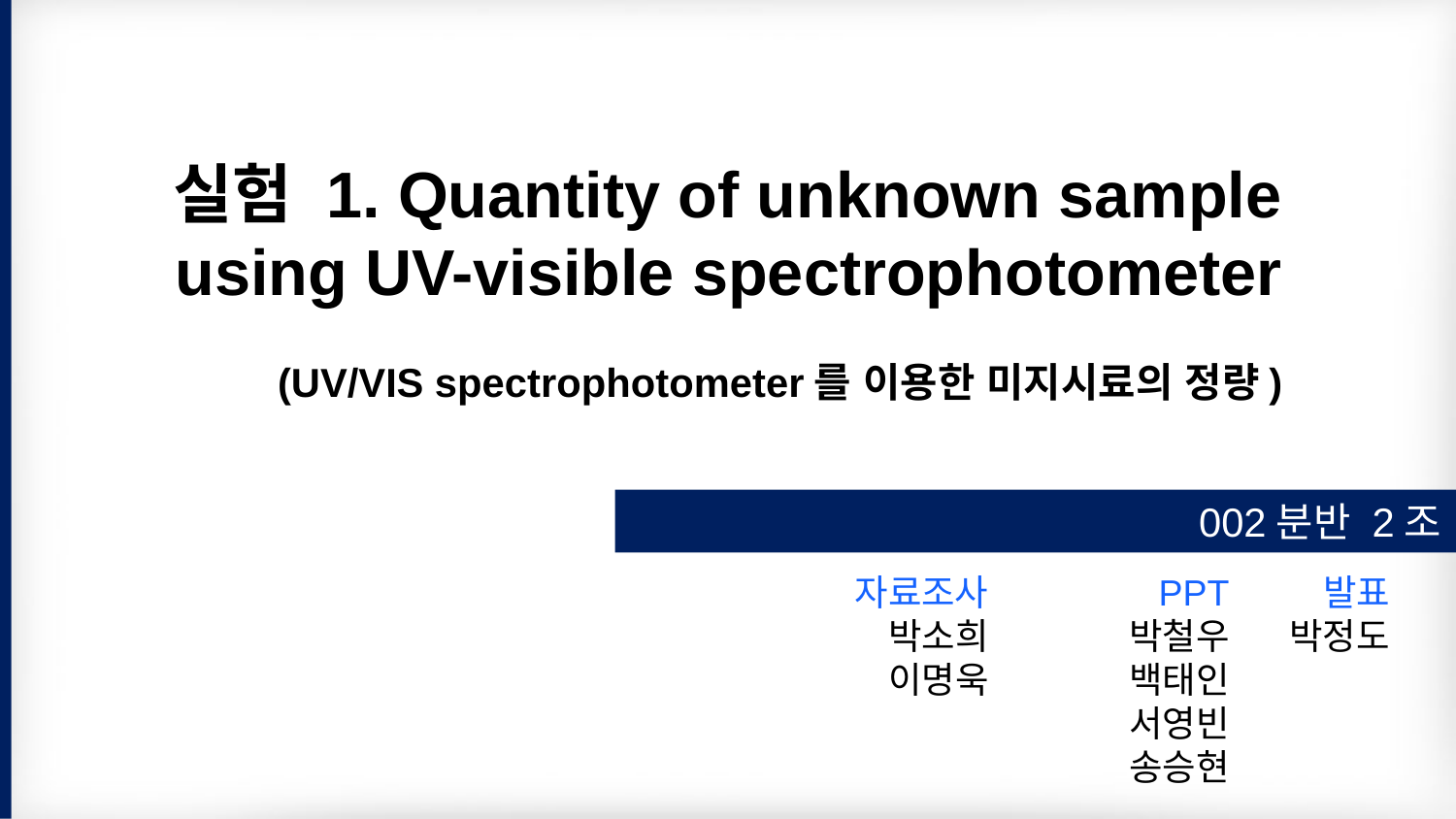

실험 1. Quantity of unknown sample
using UV-visible spectrophotometer
(UV/VIS spectrophotometer를 이용한 미지시료의 정량)
002분반 2조
자료조사
박소희 이명욱
PPT
박철우 백태인
 서영빈 송승현

발표
박정도